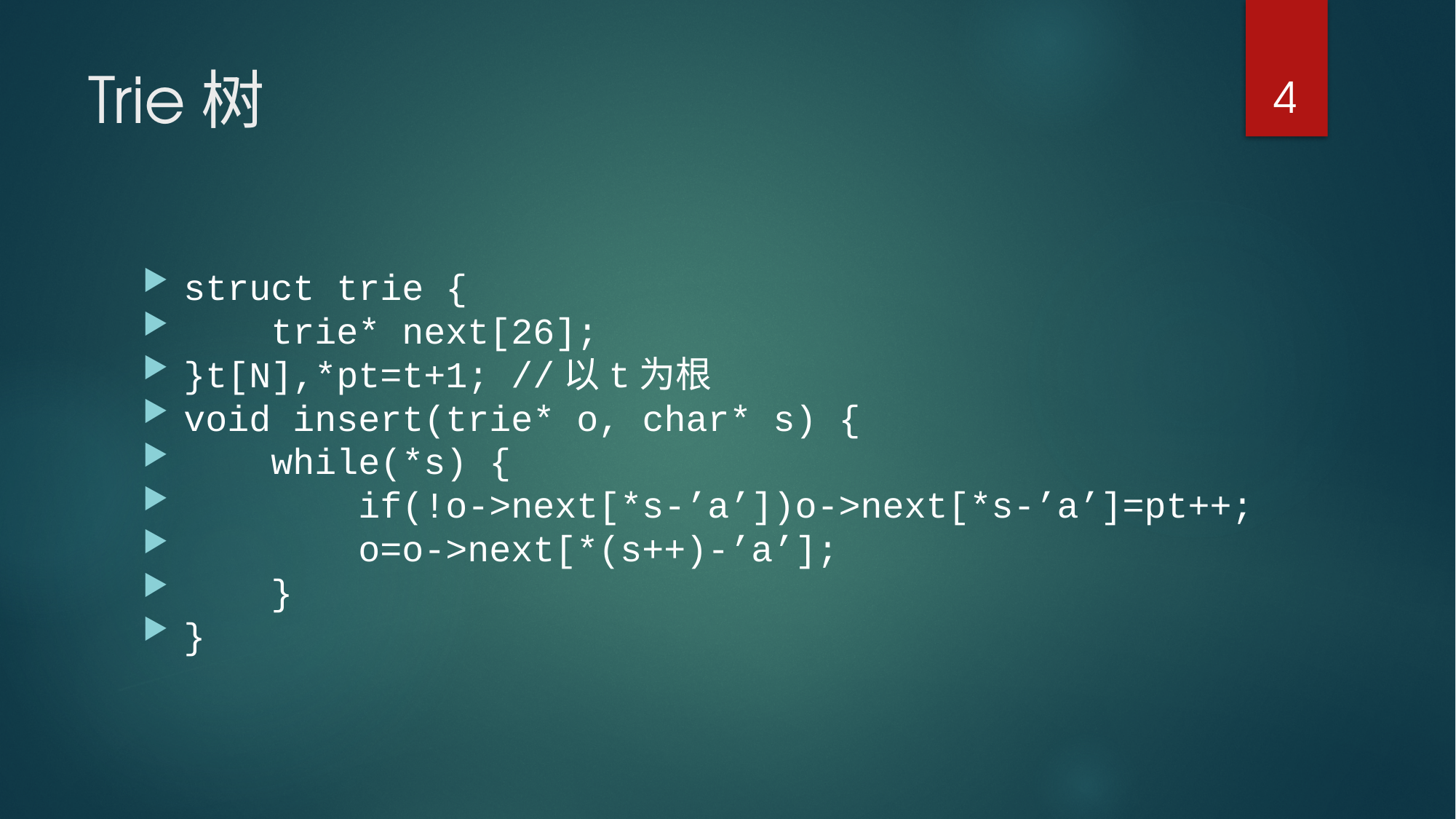

4
# Trie树
struct trie {
    trie* next[26];
}t[N],*pt=t+1; //以t为根
void insert(trie* o, char* s) {
    while(*s) {
        if(!o->next[*s-’a’])o->next[*s-’a’]=pt++;
        o=o->next[*(s++)-’a’];
    }
}